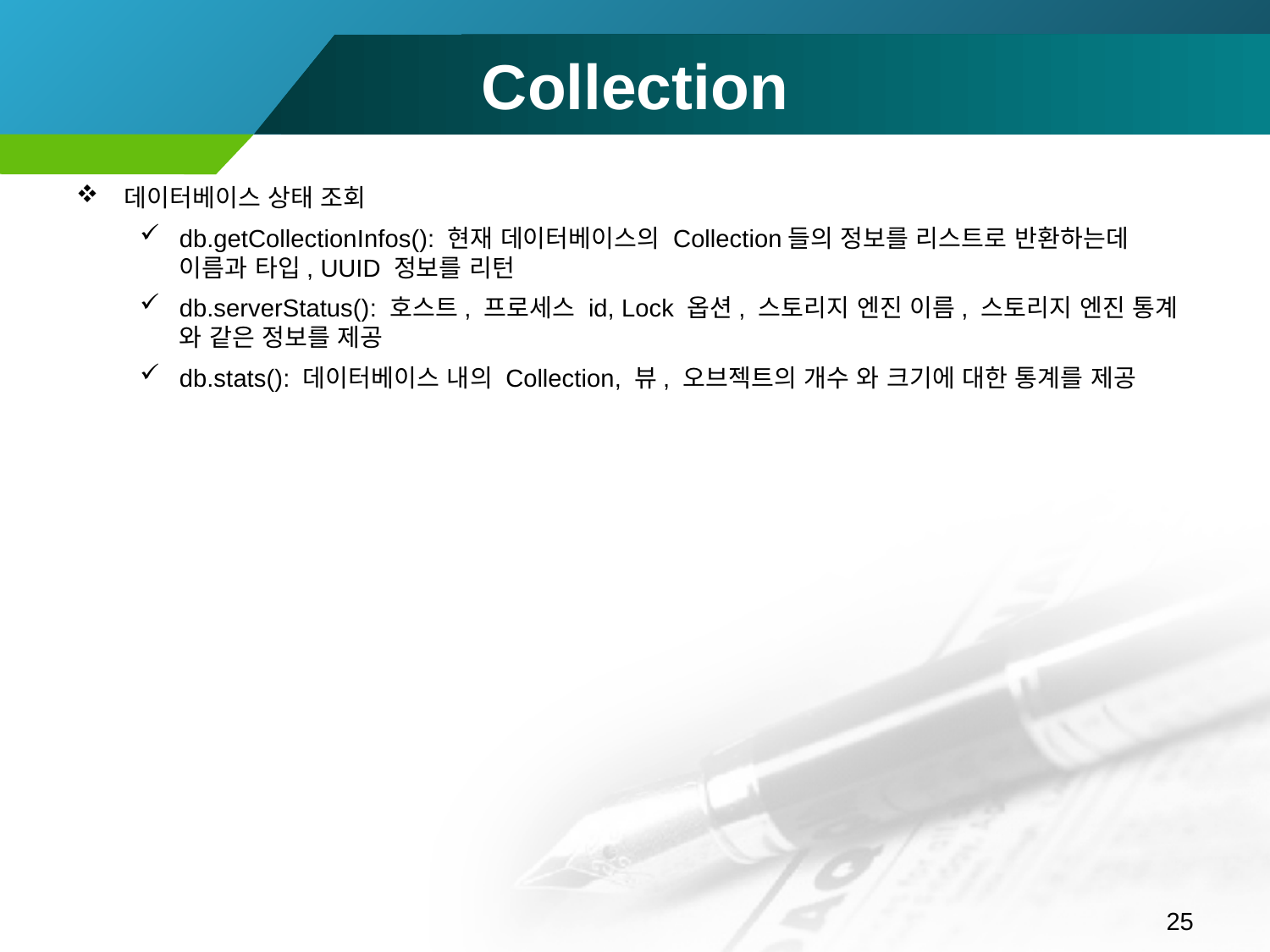

# Collection
데이터베이스 상태 조회
db.getCollectionInfos(): 현재 데이터베이스의 Collection들의 정보를 리스트로 반환하는데  이름과 타입, UUID 정보를 리턴
db.serverStatus(): 호스트, 프로세스 id, Lock 옵션, 스토리지 엔진 이름, 스토리지 엔진 통계 와 같은 정보를 제공
db.stats(): 데이터베이스 내의 Collection, 뷰, 오브젝트의 개수 와 크기에 대한 통계를 제공
25